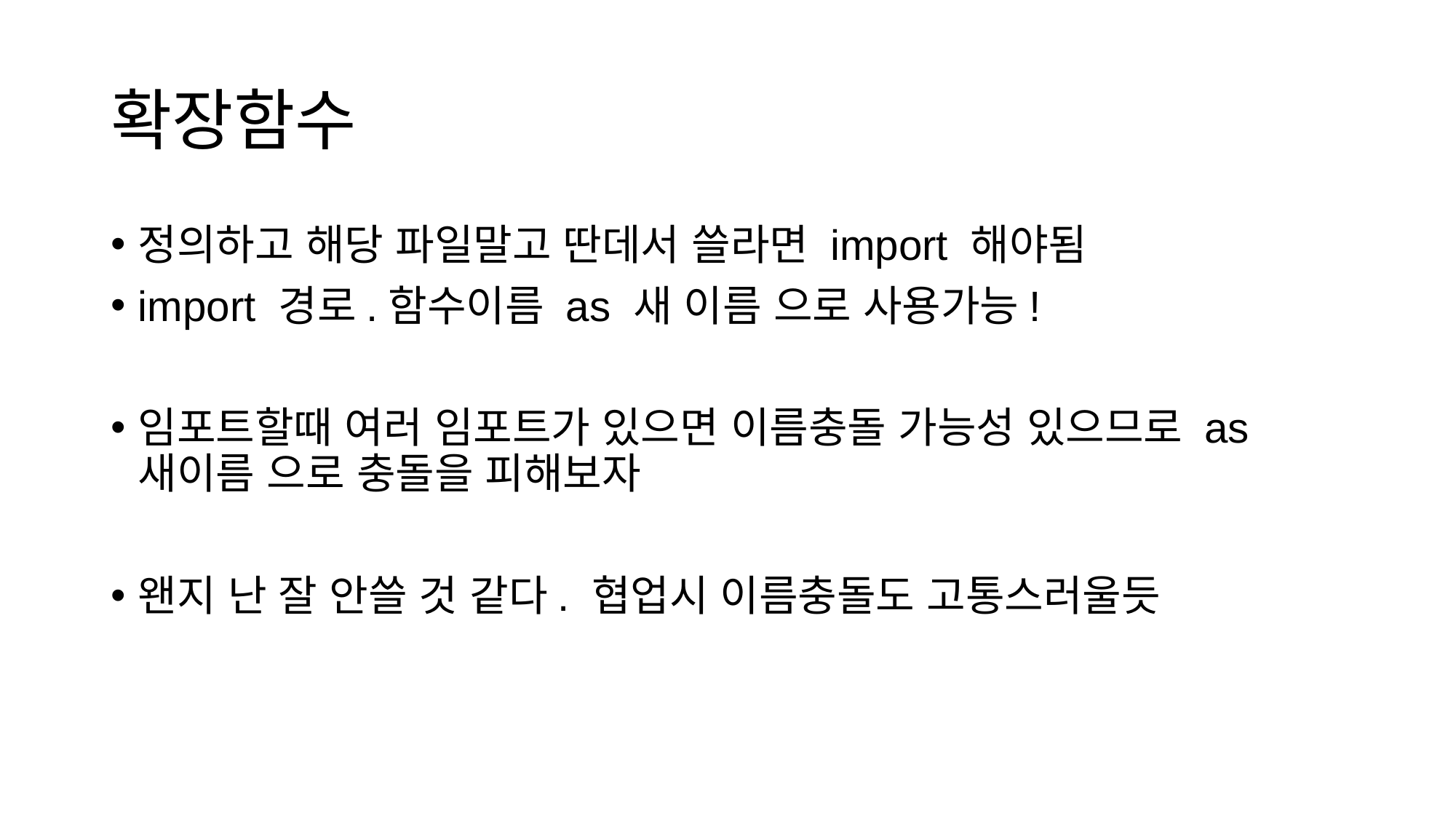

# 확장함수
정의하고 해당 파일말고 딴데서 쓸라면 import 해야됨
import 경로.함수이름 as 새 이름 으로 사용가능!

임포트할때 여러 임포트가 있으면 이름충돌 가능성 있으므로 as 새이름 으로 충돌을 피해보자

왠지 난 잘 안쓸 것 같다. 협업시 이름충돌도 고통스러울듯